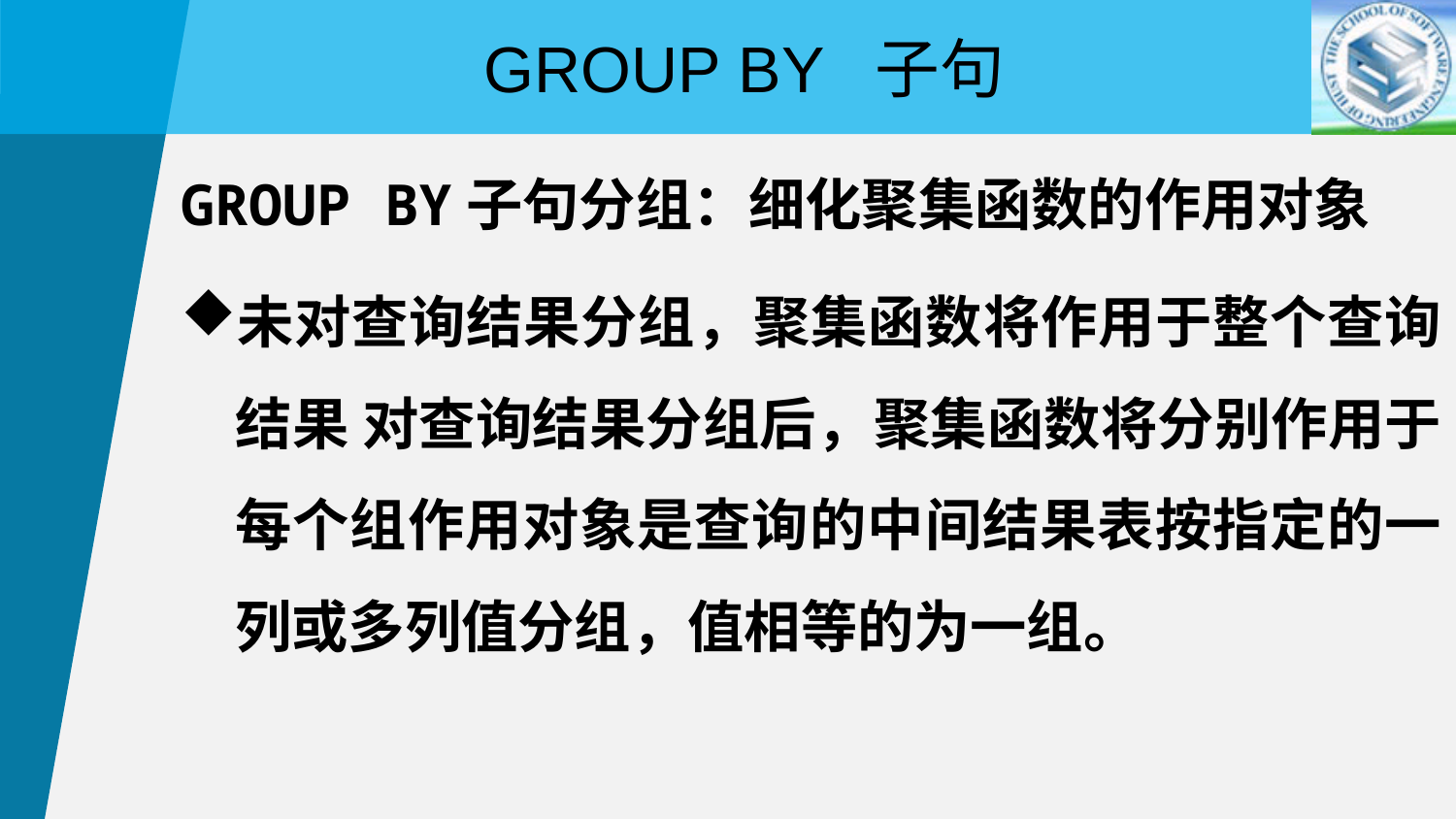

GROUP BY  子句
GROUP BY子句分组：细化聚集函数的作用对象
未对查询结果分组，聚集函数将作用于整个查询结果 对查询结果分组后，聚集函数将分别作用于每个组作用对象是查询的中间结果表按指定的一列或多列值分组，值相等的为一组。